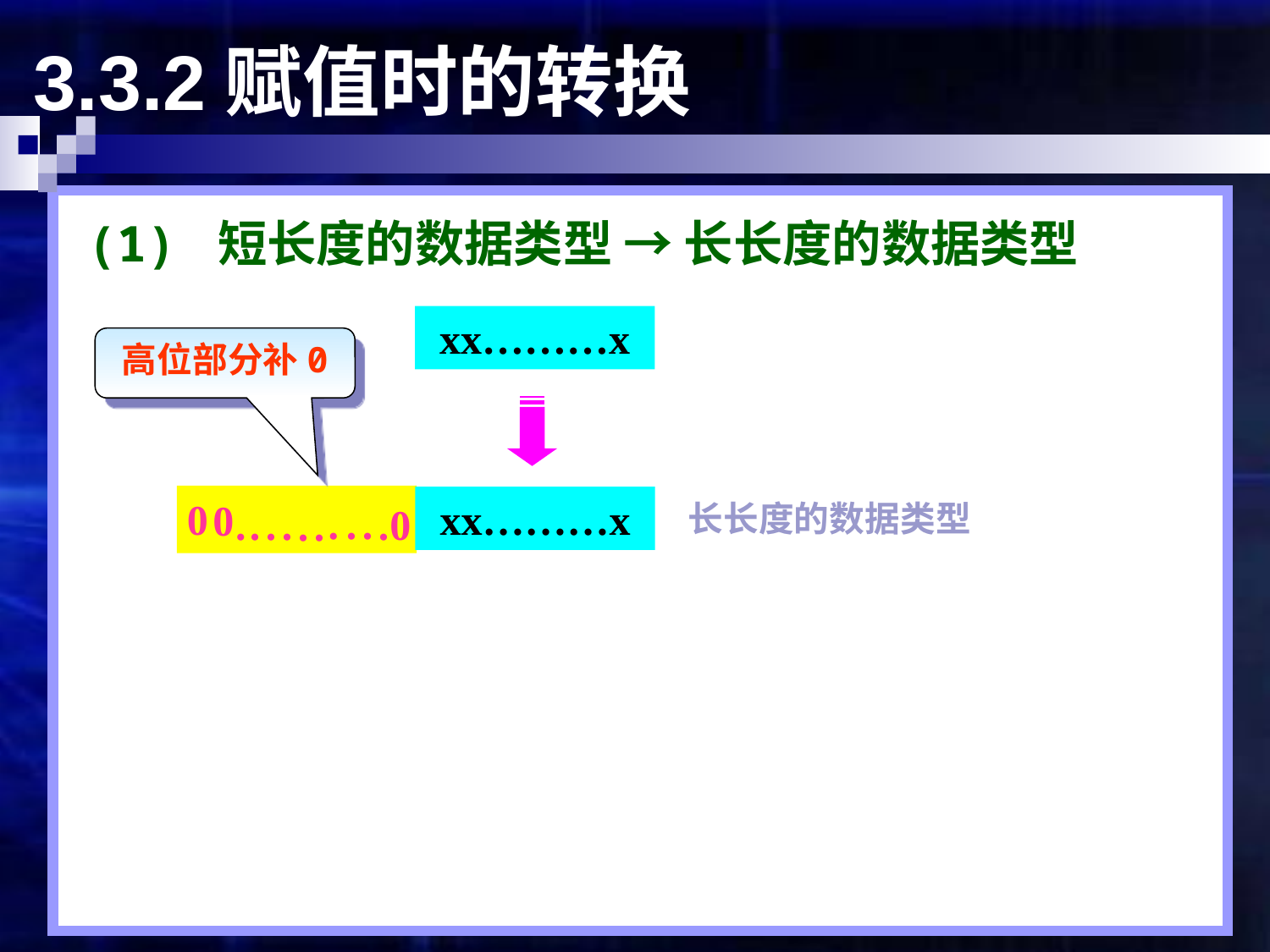

# 3.3.2赋值时的转换
(1) 短长度的数据类型 → 长长度的数据类型
xx………x
高位部分补0

xx………x
长长度的数据类型
0
0
.
.
.
.
.
0
.
.
.
.
.